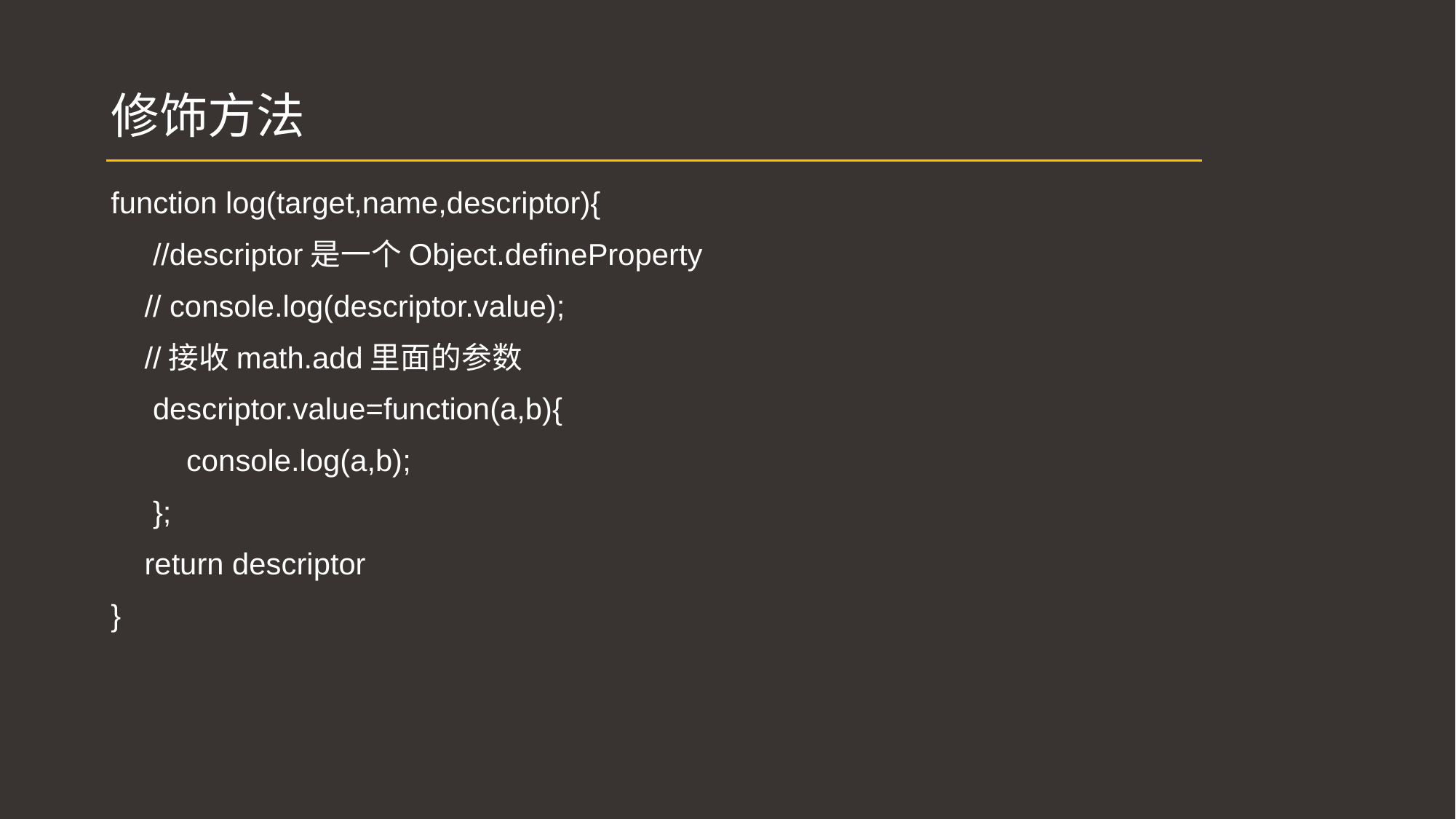

# 修饰方法
function log(target,name,descriptor){
     //descriptor是一个Object.defineProperty
    // console.log(descriptor.value);
    //接收math.add里面的参数
     descriptor.value=function(a,b){
         console.log(a,b);
     };
    return descriptor
}